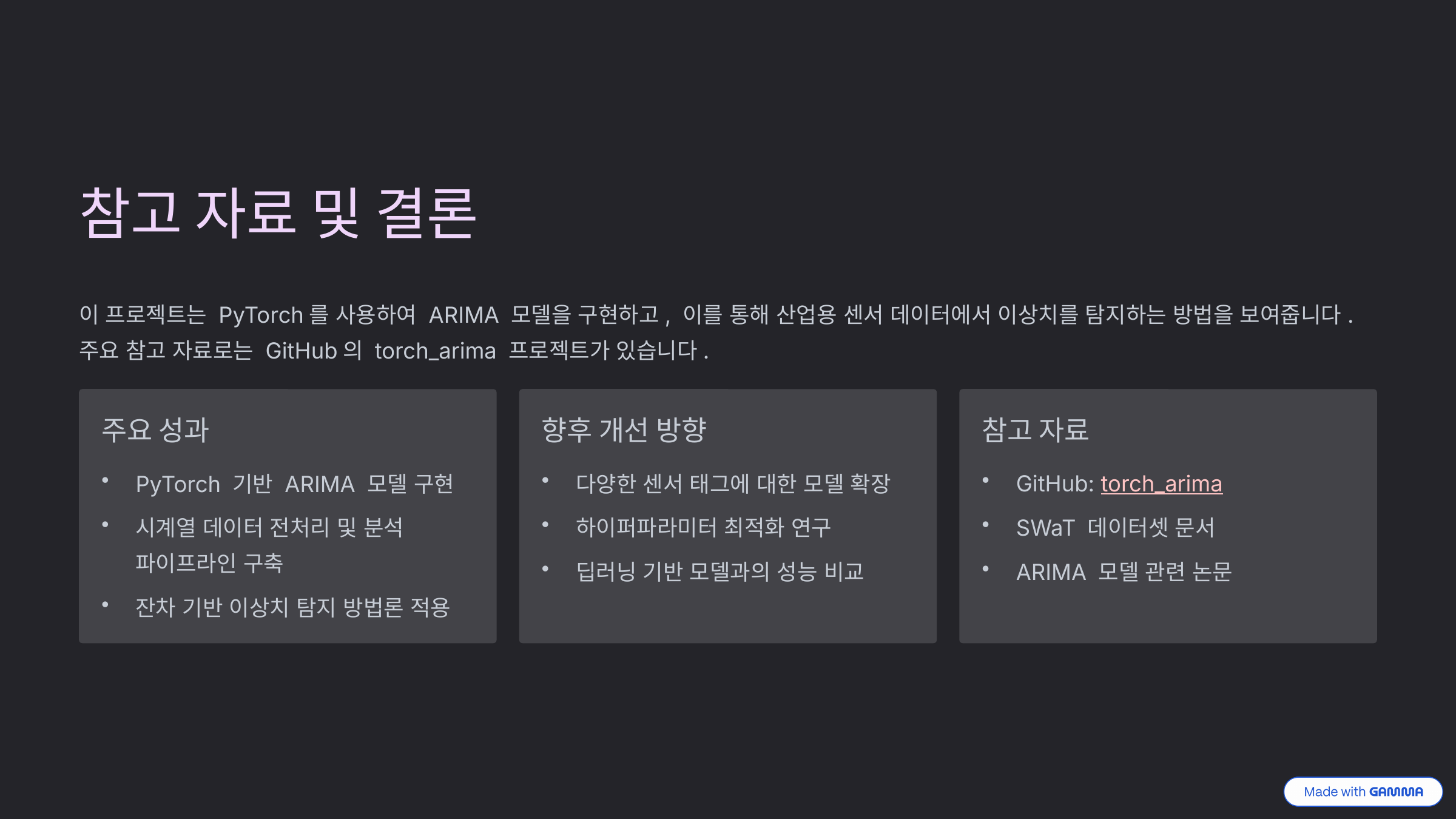

참고 자료 및 결론
이 프로젝트는 PyTorch를 사용하여 ARIMA 모델을 구현하고, 이를 통해 산업용 센서 데이터에서 이상치를 탐지하는 방법을 보여줍니다. 주요 참고 자료로는 GitHub의 torch_arima 프로젝트가 있습니다.

주요 성과
향후 개선 방향
참고 자료
PyTorch 기반 ARIMA 모델 구현
다양한 센서 태그에 대한 모델 확장
GitHub: torch_arima
시계열 데이터 전처리 및 분석 파이프라인 구축
하이퍼파라미터 최적화 연구
SWaT 데이터셋 문서
딥러닝 기반 모델과의 성능 비교
ARIMA 모델 관련 논문
잔차 기반 이상치 탐지 방법론 적용